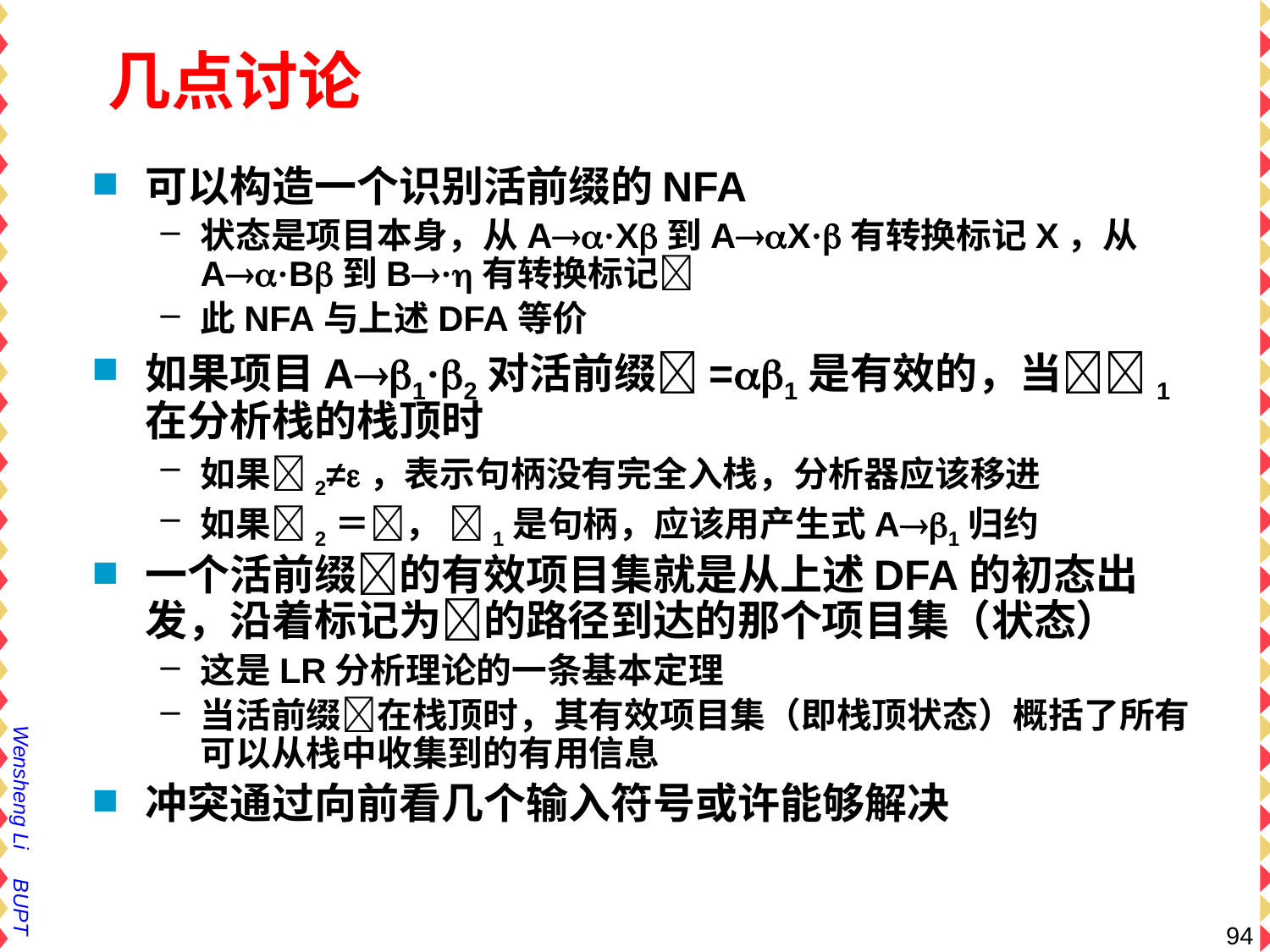

几点讨论
可以构造一个识别活前缀的NFA
状态是项目本身，从A→α·Xβ到A→αX·β有转换标记X，从A→α·Bβ到B→·η有转换标记ε
此NFA与上述DFA等价
如果项目A→β1·β2对活前缀γ=αβ1是有效的，当αβ1在分析栈的栈顶时
如果β2≠ε，表示句柄没有完全入栈，分析器应该移进
如果β2＝ε， β1是句柄，应该用产生式A→β1归约
一个活前缀γ的有效项目集就是从上述DFA的初态出发，沿着标记为γ的路径到达的那个项目集（状态）
这是LR分析理论的一条基本定理
当活前缀γ在栈顶时，其有效项目集（即栈顶状态）概括了所有可以从栈中收集到的有用信息
冲突通过向前看几个输入符号或许能够解决
94